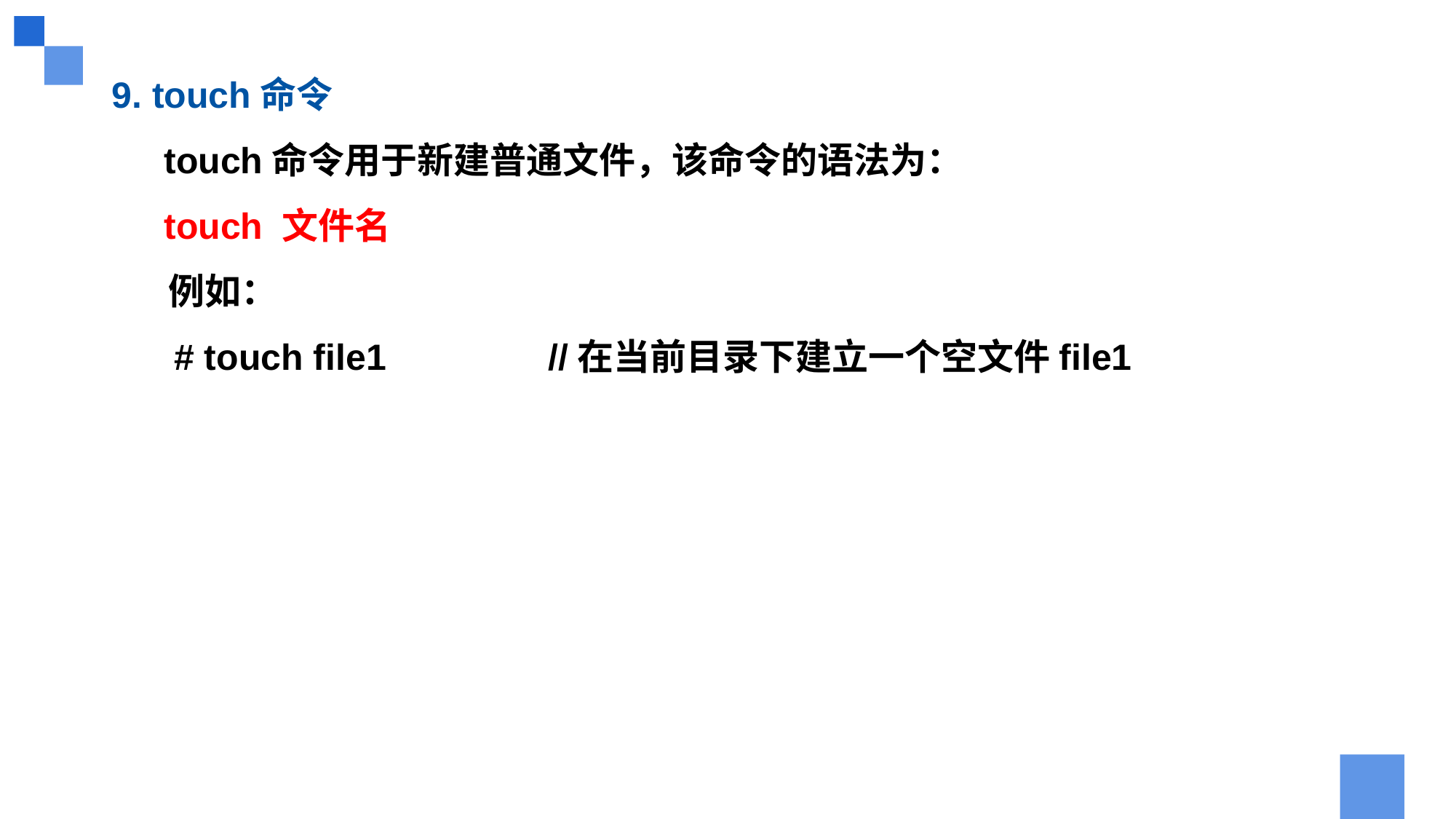

9. touch命令
  touch命令用于新建普通文件，该命令的语法为：
  touch 文件名
  例如：
   # touch file1		//在当前目录下建立一个空文件file1
18